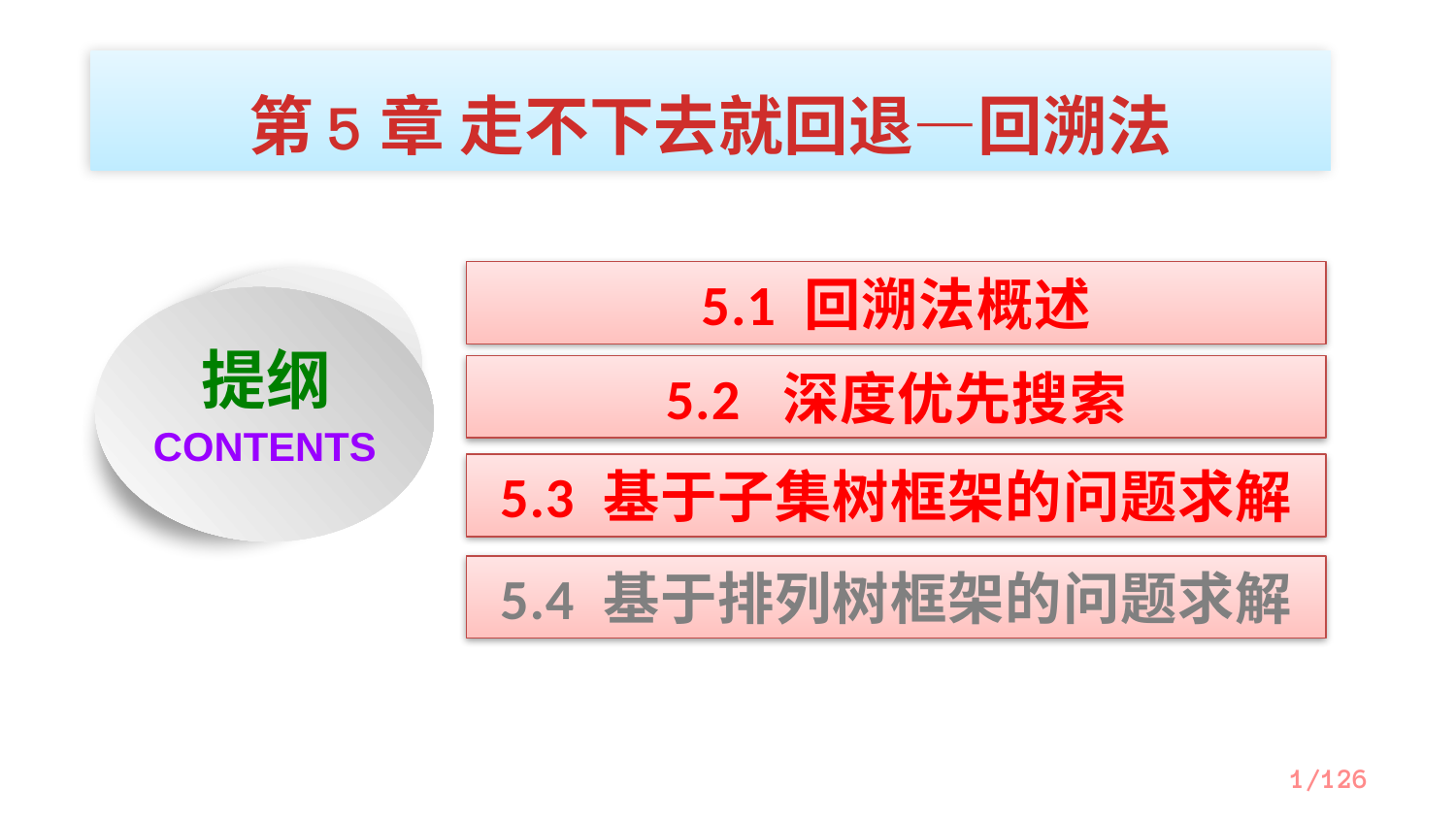

第5章 走不下去就回退—回溯法
5.1 回溯法概述

提纲
5.2  深度优先搜索
CONTENTS
5.3 基于子集树框架的问题求解
5.4 基于排列树框架的问题求解
1/126